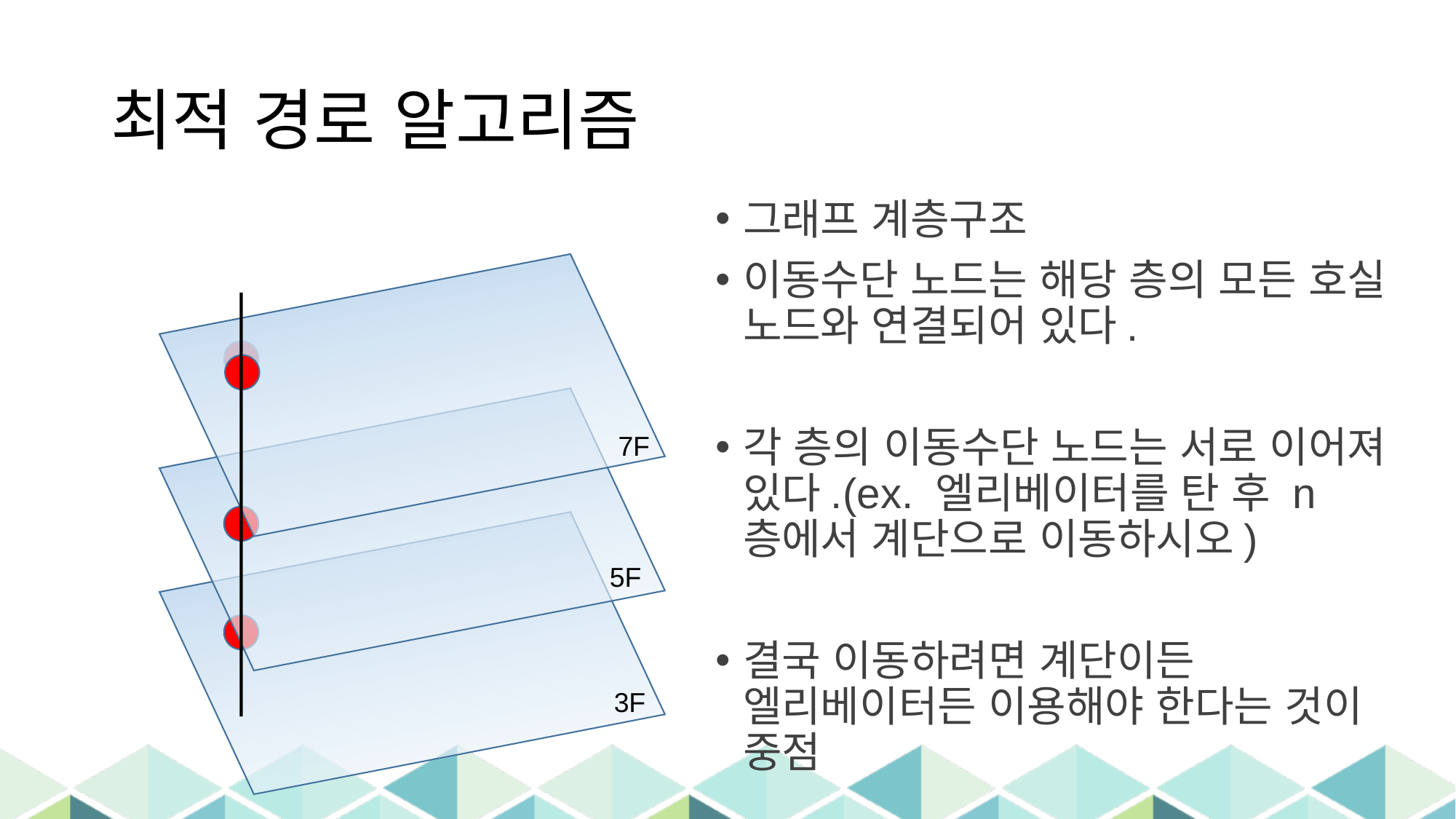

# 최적 경로 알고리즘
그래프 계층구조
이동수단 노드는 해당 층의 모든 호실 노드와 연결되어 있다.

각 층의 이동수단 노드는 서로 이어져 있다.(ex. 엘리베이터를 탄 후 n층에서 계단으로 이동하시오)

결국 이동하려면 계단이든 엘리베이터든 이용해야 한다는 것이 중점

7F

5F

3F